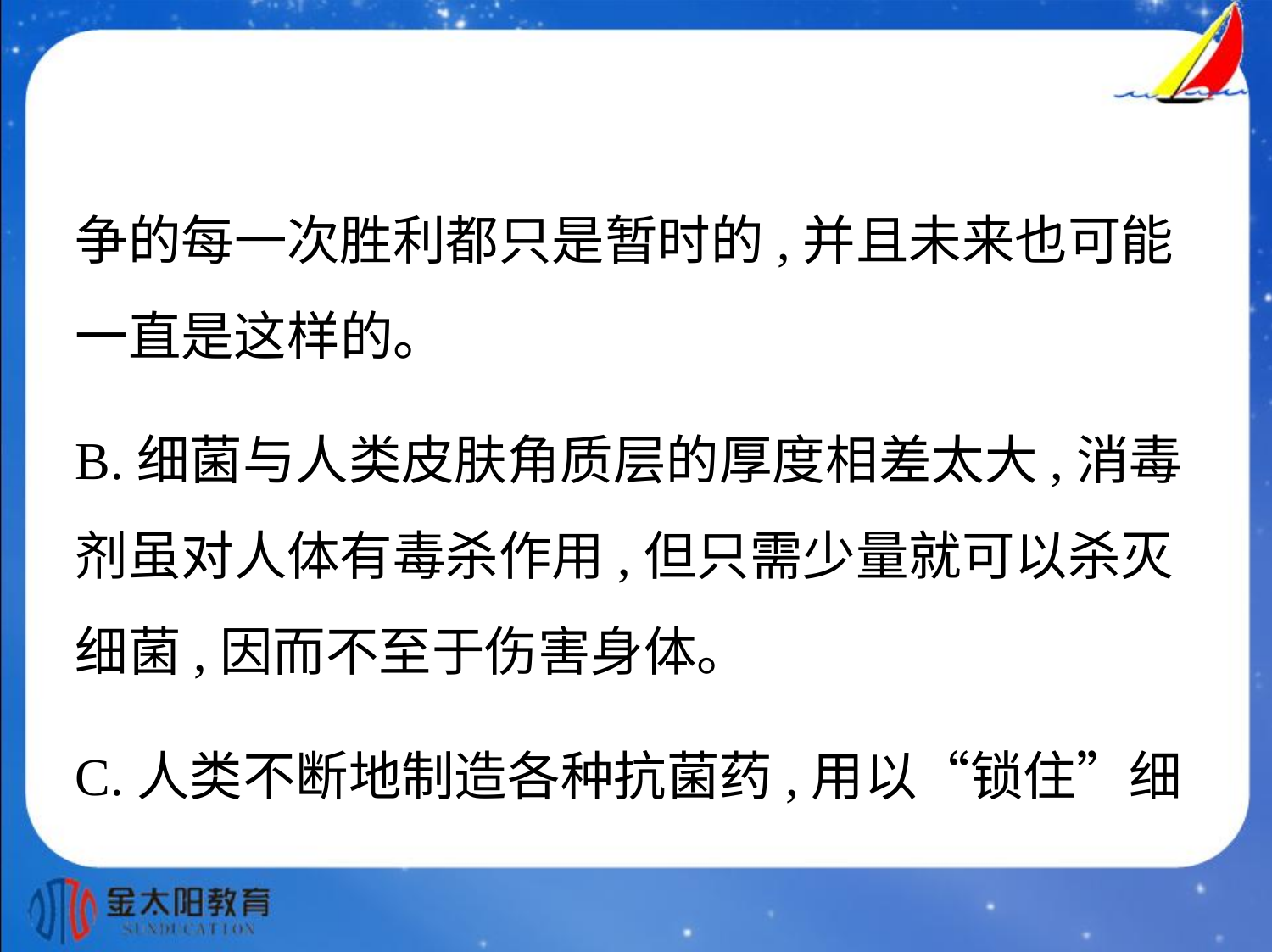

争的每一次胜利都只是暂时的,并且未来也可能
一直是这样的。
B.细菌与人类皮肤角质层的厚度相差太大,消毒
剂虽对人体有毒杀作用,但只需少量就可以杀灭
细菌,因而不至于伤害身体。
C.人类不断地制造各种抗菌药,用以“锁住”细